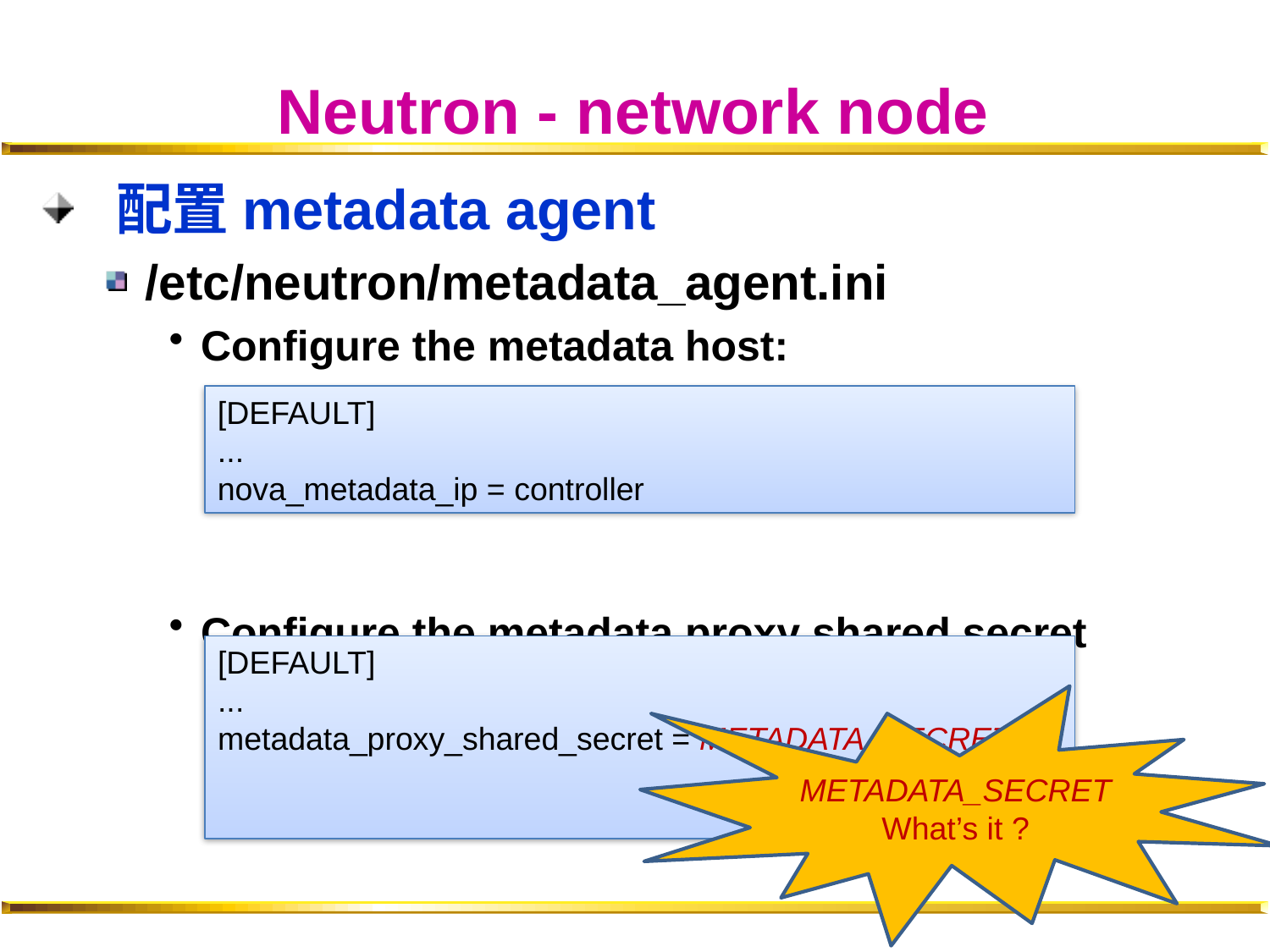

# Neutron - network node
 配置metadata agent
/etc/neutron/metadata_agent.ini
Configure the metadata host:

Configure the metadata proxy shared secret

[DEFAULT]
...
nova_metadata_ip = controller
[DEFAULT]
...
metadata_proxy_shared_secret = METADATA_SECRET

METADATA_SECRET
What’s it ?